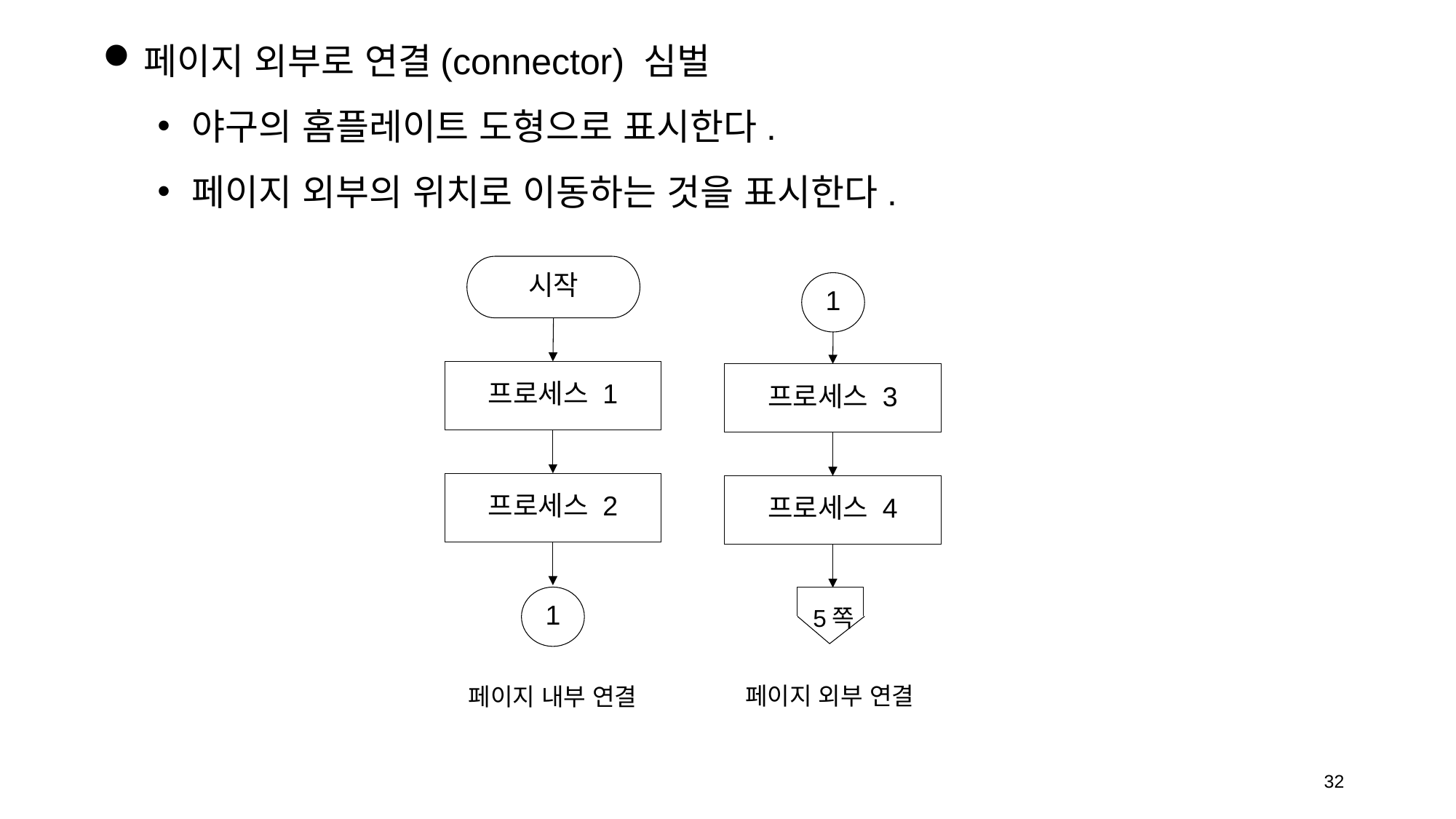

페이지 외부로 연결(connector) 심벌
야구의 홈플레이트 도형으로 표시한다.
페이지 외부의 위치로 이동하는 것을 표시한다.
시작
1
프로세스 1
프로세스 3
프로세스 2
프로세스 4
5쪽
1
페이지 외부 연결
페이지 내부 연결
32